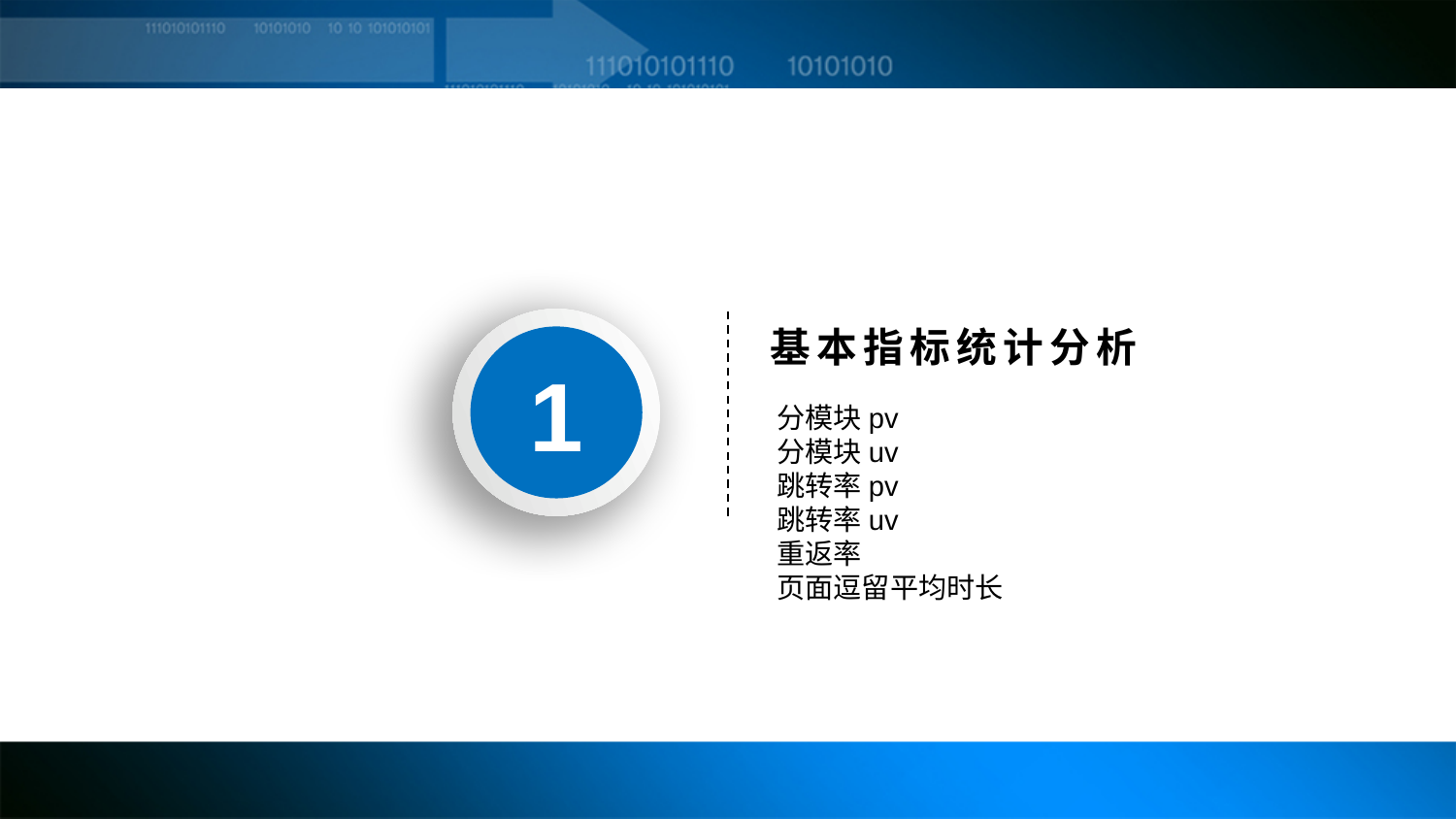

1
基本指标统计分析
分模块pv
分模块uv
跳转率pv
跳转率uv
重返率
页面逗留平均时长